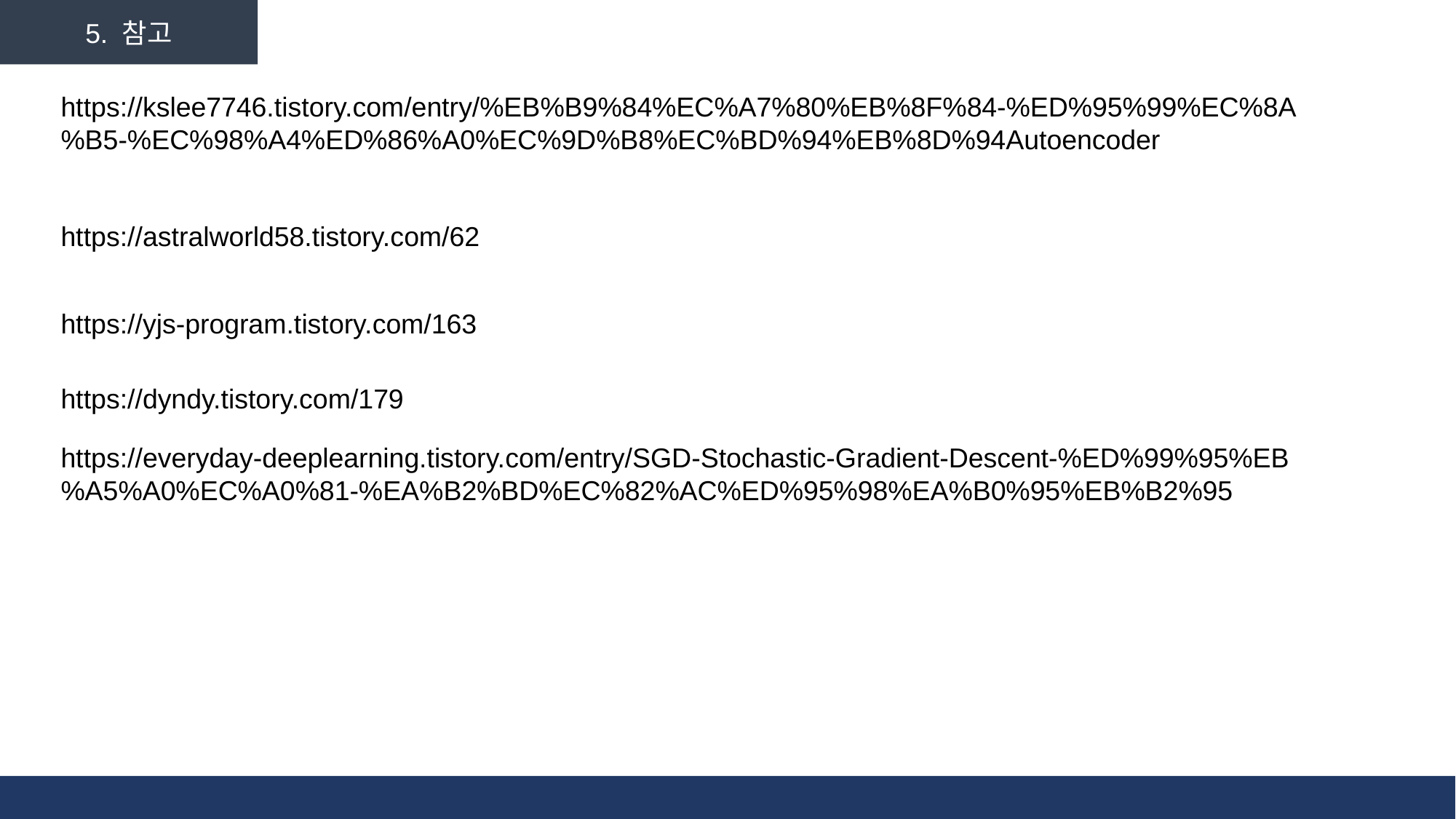

5. 참고
https://kslee7746.tistory.com/entry/%EB%B9%84%EC%A7%80%EB%8F%84-%ED%95%99%EC%8A%B5-%EC%98%A4%ED%86%A0%EC%9D%B8%EC%BD%94%EB%8D%94Autoencoder
https://astralworld58.tistory.com/62
https://yjs-program.tistory.com/163
https://dyndy.tistory.com/179
https://everyday-deeplearning.tistory.com/entry/SGD-Stochastic-Gradient-Descent-%ED%99%95%EB%A5%A0%EC%A0%81-%EA%B2%BD%EC%82%AC%ED%95%98%EA%B0%95%EB%B2%95